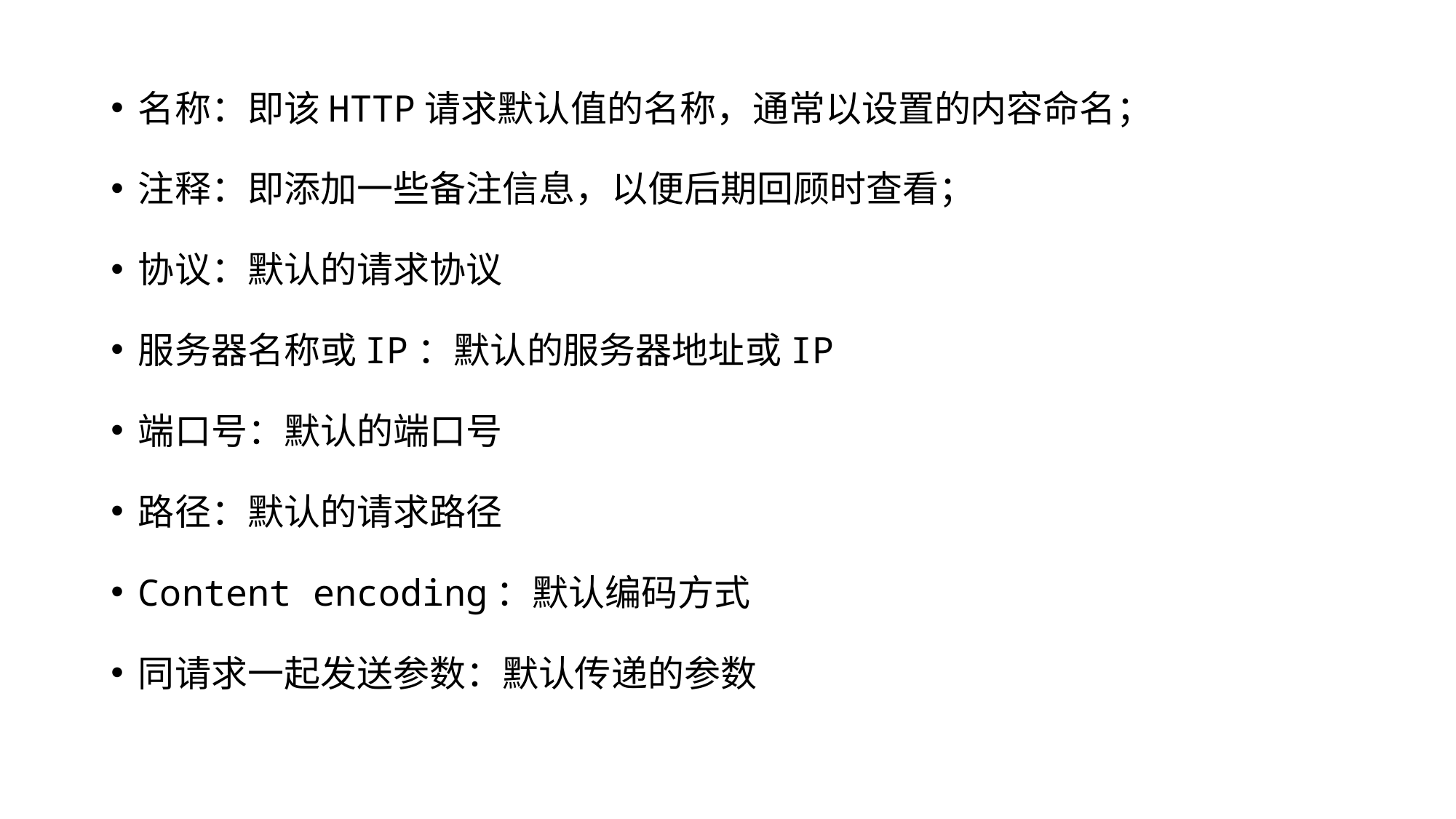

名称：即该HTTP请求默认值的名称，通常以设置的内容命名；
注释：即添加一些备注信息，以便后期回顾时查看；
协议：默认的请求协议
服务器名称或IP：默认的服务器地址或IP
端口号：默认的端口号
路径：默认的请求路径
Content encoding：默认编码方式
同请求一起发送参数：默认传递的参数